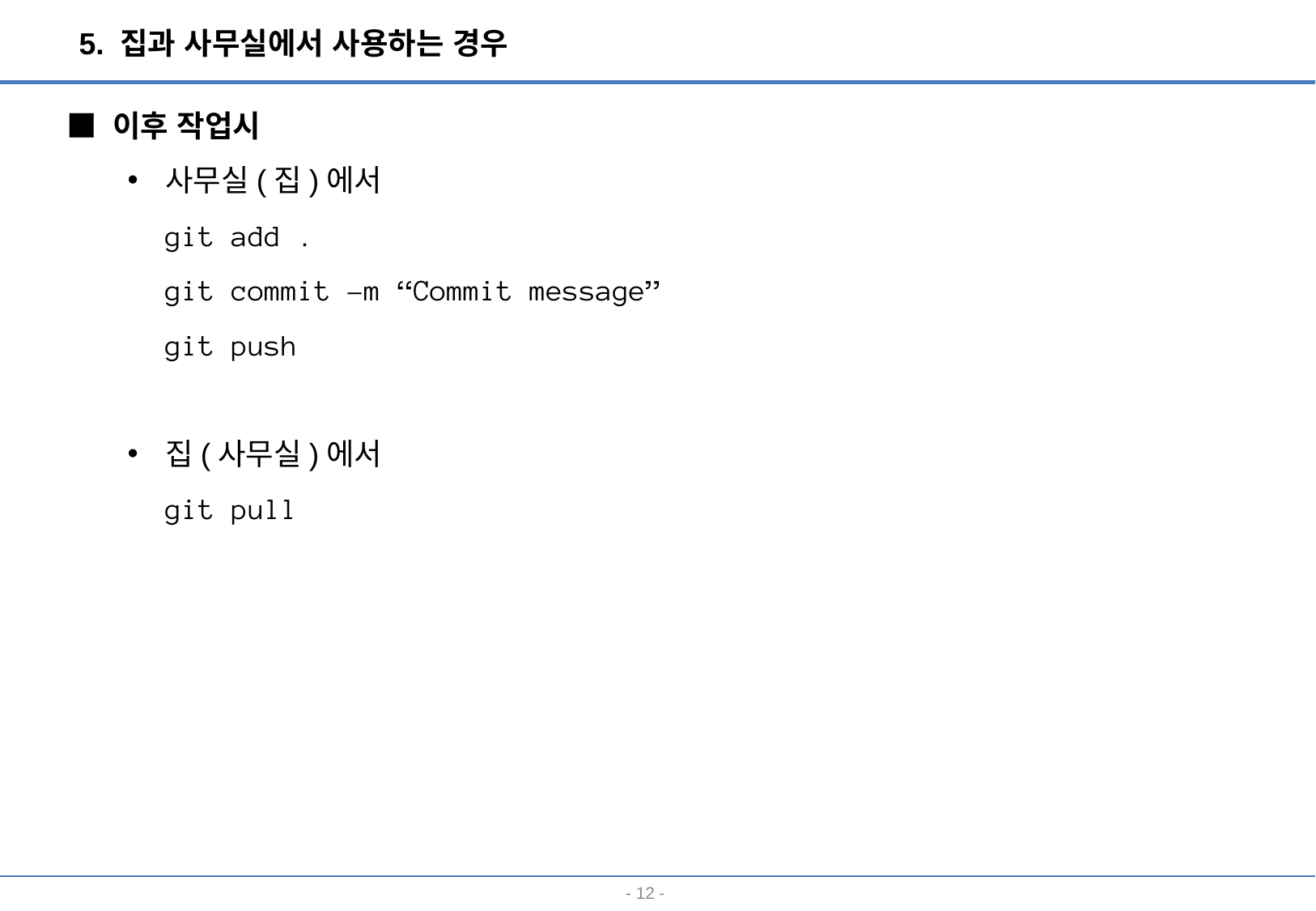

5. 집과 사무실에서 사용하는 경우
■ 이후 작업시
사무실(집)에서
git add .
git commit –m “Commit message”
git push

집(사무실)에서
git pull

- 12 -